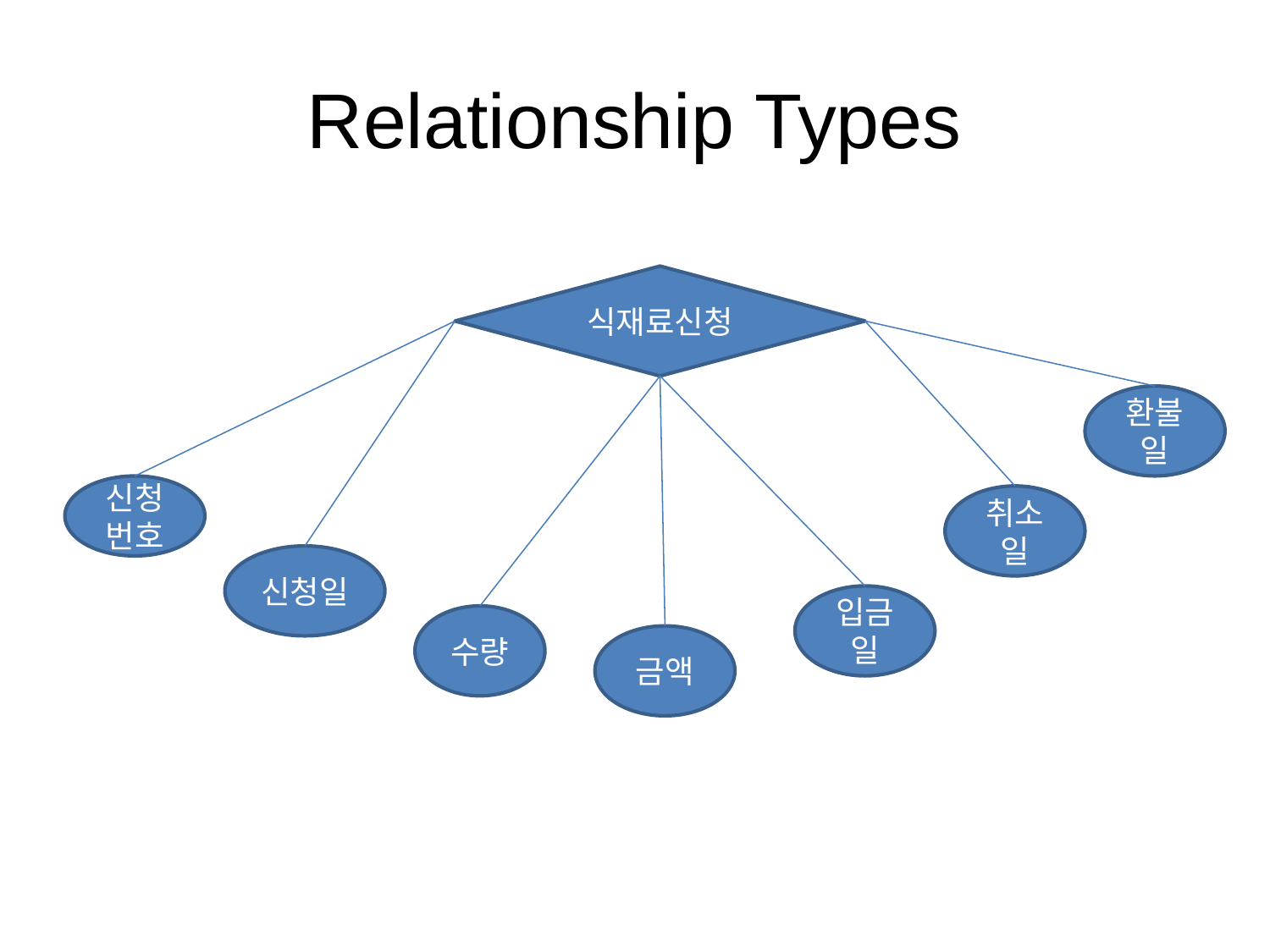

# Relationship Types
식재료신청
환불일
신청번호
취소일
신청일
입금일
수량
금액